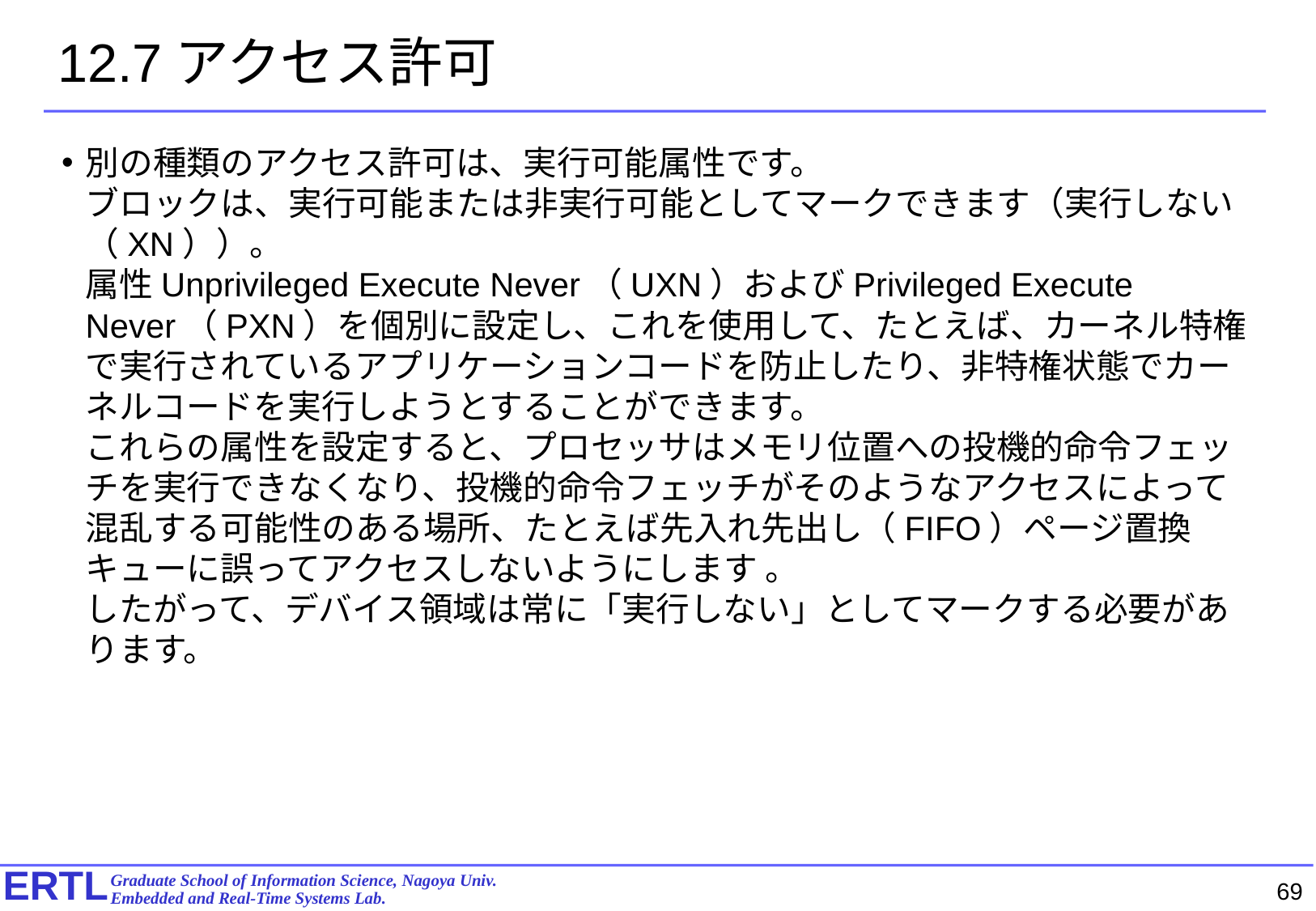

# 12.7アクセス許可
別の種類のアクセス許可は、実行可能属性です。
ブロックは、実行可能または非実行可能としてマークできます（実行しない（XN））。
属性Unprivileged Execute Never（UXN）およびPrivileged Execute Never（PXN）を個別に設定し、これを使用して、たとえば、カーネル特権で実行されているアプリケーションコードを防止したり、非特権状態でカーネルコードを実行しようとすることができます。
これらの属性を設定すると、プロセッサはメモリ位置への投機的命令フェッチを実行できなくなり、投機的命令フェッチがそのようなアクセスによって混乱する可能性のある場所、たとえば先入れ先出し（FIFO）ページ置換キューに誤ってアクセスしないようにします 。
したがって、デバイス領域は常に「実行しない」としてマークする必要があります。

69